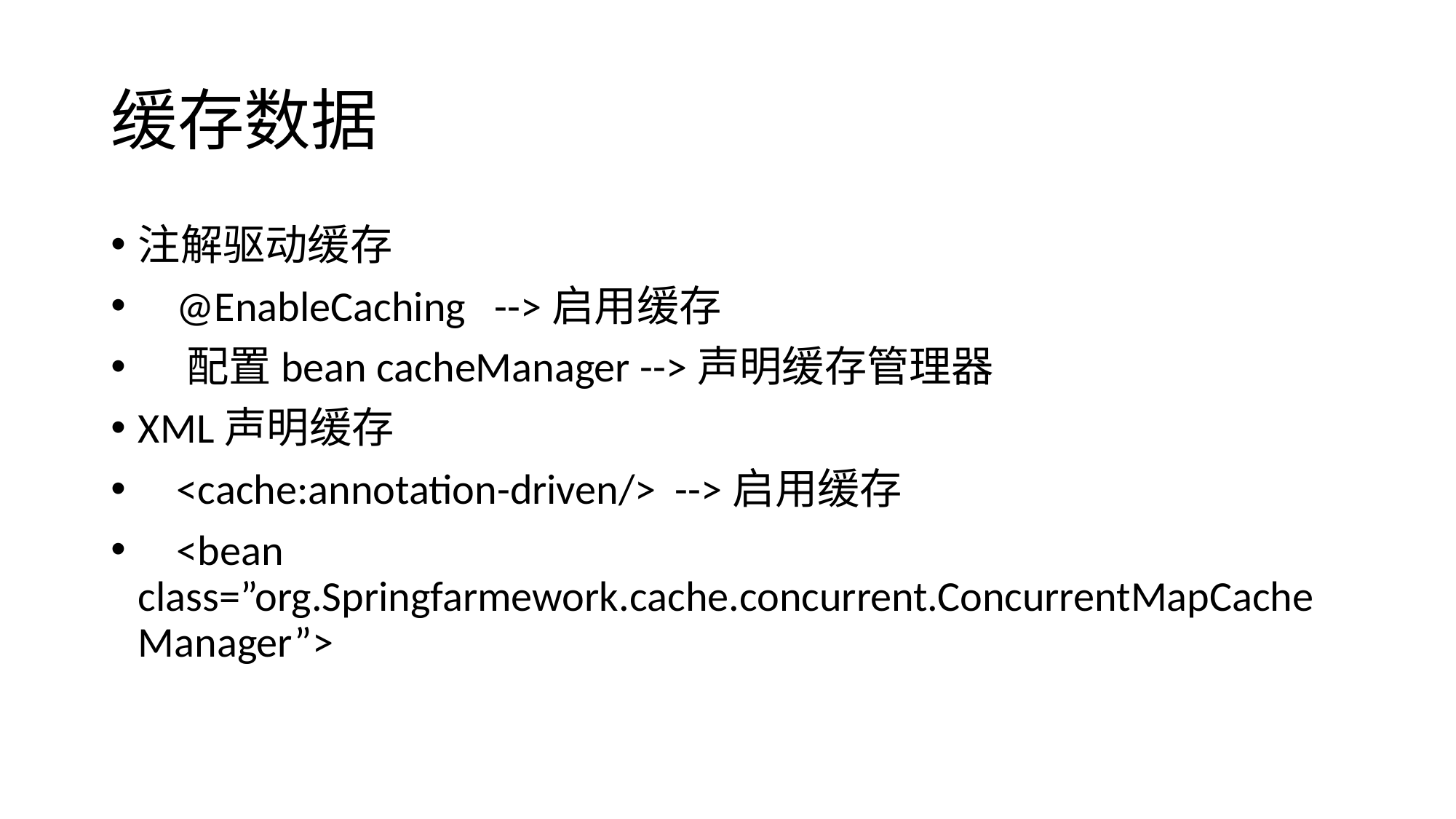

# 缓存数据
注解驱动缓存
    @EnableCaching   -->启用缓存
    配置bean cacheManager -->声明缓存管理器
XML声明缓存
    <cache:annotation-driven/>  -->启用缓存
    <bean class=”org.Springfarmework.cache.concurrent.ConcurrentMapCacheManager”>